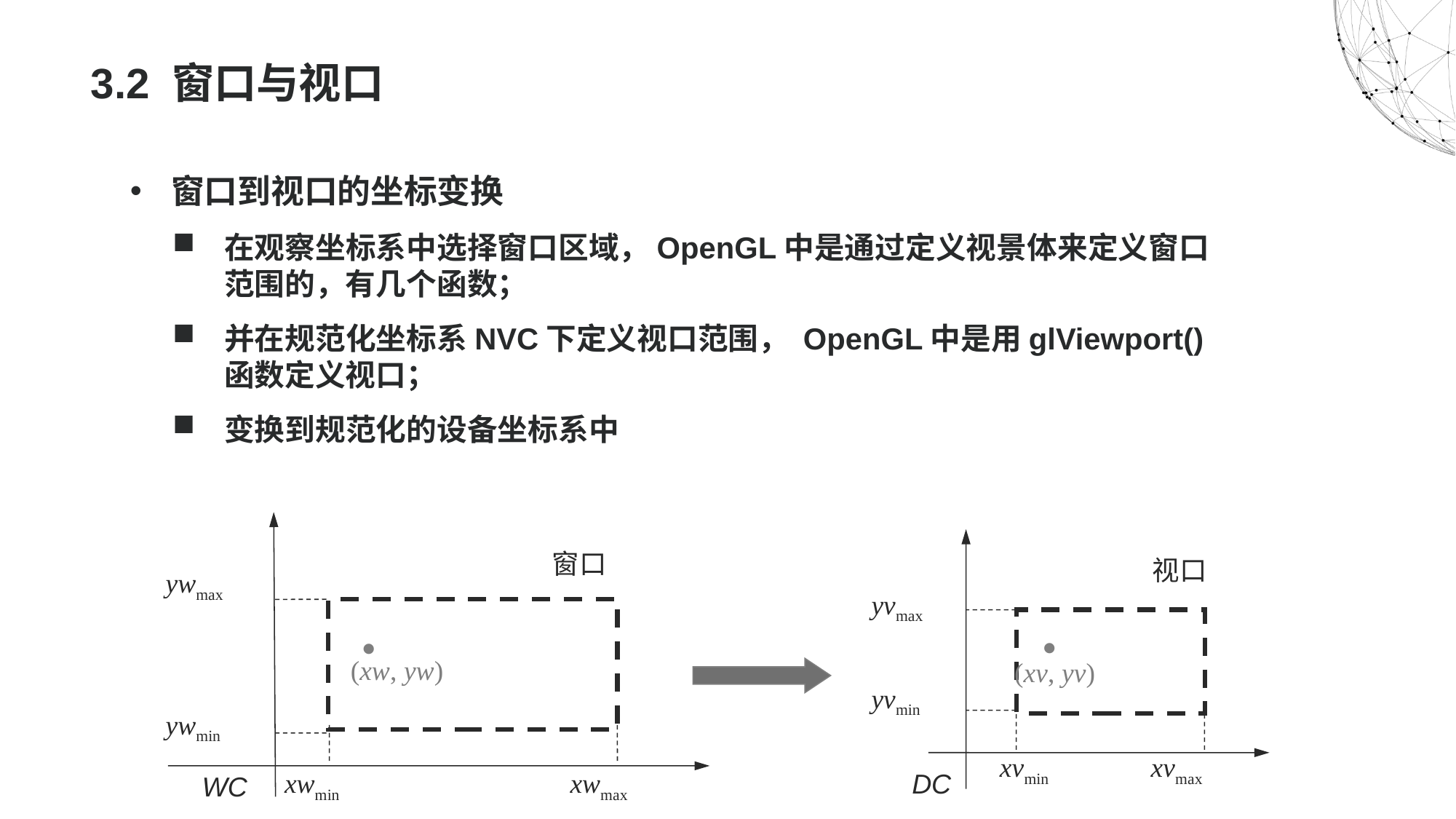

3.2 窗口与视口
窗口到视口的坐标变换
在观察坐标系中选择窗口区域，OpenGL中是通过定义视景体来定义窗口范围的，有几个函数；
并在规范化坐标系NVC下定义视口范围， OpenGL中是用glViewport()函数定义视口；
变换到规范化的设备坐标系中

窗口
ywmax

•
(xw, yw)
ywmin

xwmin
xwmax
WC

视口
yvmax

•
(xv, yv)
yvmin
xvmin
xvmax

DC